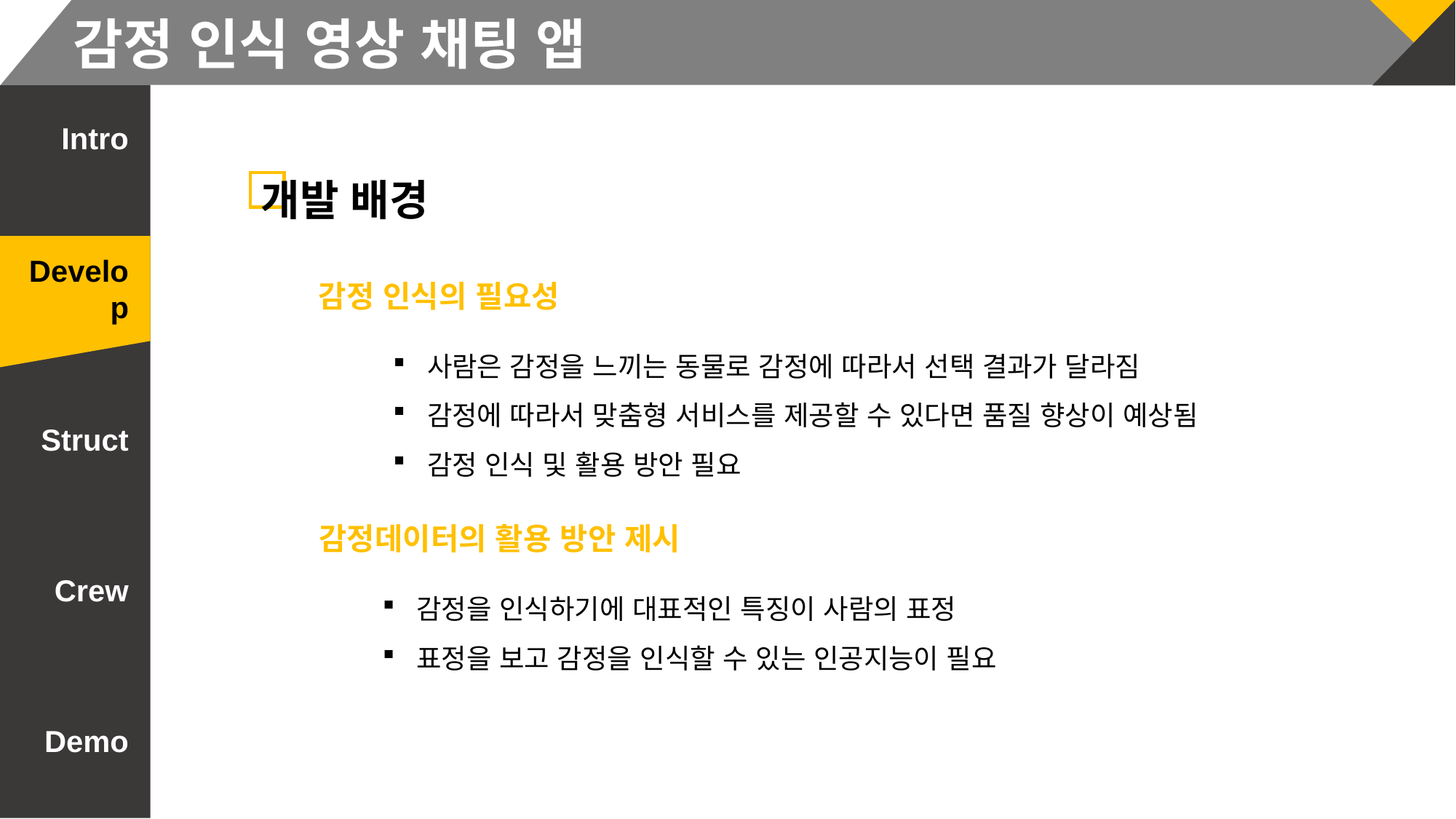

감정 인식 영상 채팅 앱

Intro

Develop
Struct
Crew
Demo
개발 배경

감정 인식의 필요성
사람은 감정을 느끼는 동물로 감정에 따라서 선택 결과가 달라짐
감정에 따라서 맞춤형 서비스를 제공할 수 있다면 품질 향상이 예상됨
감정 인식 및 활용 방안 필요
감정데이터의 활용 방안 제시
감정을 인식하기에 대표적인 특징이 사람의 표정
표정을 보고 감정을 인식할 수 있는 인공지능이 필요